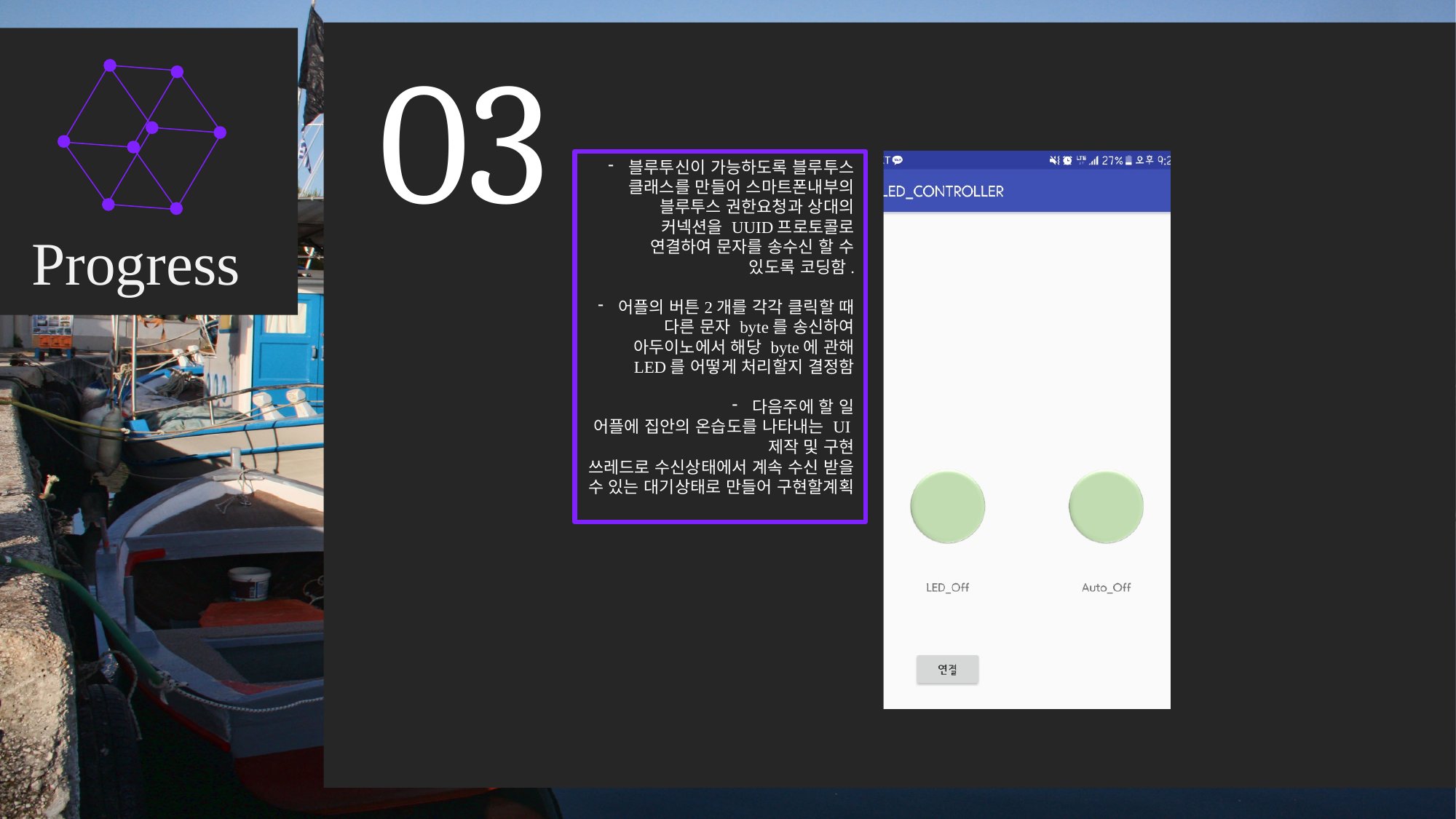

03

블루투신이 가능하도록 블루투스 클래스를 만들어 스마트폰내부의 블루투스 권한요청과 상대의 커넥션을 UUID프로토콜로 연결하여 문자를 송수신 할 수 있도록 코딩함.

어플의 버튼2개를 각각 클릭할 때 다른 문자 byte를 송신하여 아두이노에서 해당 byte에 관해 LED를 어떻게 처리할지 결정함

다음주에 할 일
어플에 집안의 온습도를 나타내는 UI제작 및 구현
쓰레드로 수신상태에서 계속 수신 받을 수 있는 대기상태로 만들어 구현할계획

Progress